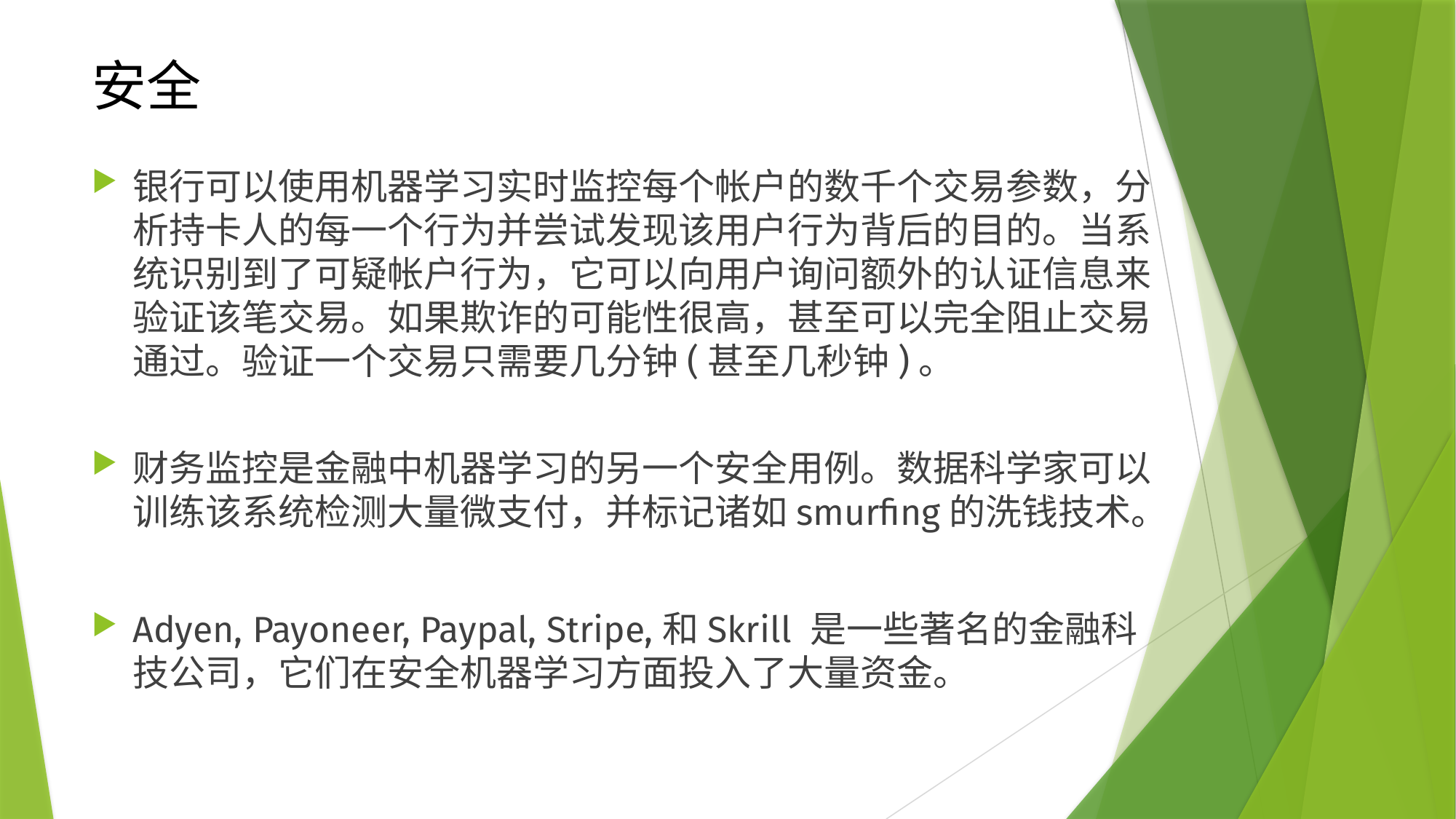

# 安全
银行可以使用机器学习实时监控每个帐户的数千个交易参数，分析持卡人的每一个行为并尝试发现该用户行为背后的目的。当系统识别到了可疑帐户行为，它可以向用户询问额外的认证信息来验证该笔交易。如果欺诈的可能性很高，甚至可以完全阻止交易通过。验证一个交易只需要几分钟(甚至几秒钟)。

财务监控是金融中机器学习的另一个安全用例。数据科学家可以训练该系统检测大量微支付，并标记诸如smurfing的洗钱技术。

Adyen, Payoneer, Paypal, Stripe,和Skrill 是一些著名的金融科技公司，它们在安全机器学习方面投入了大量资金。